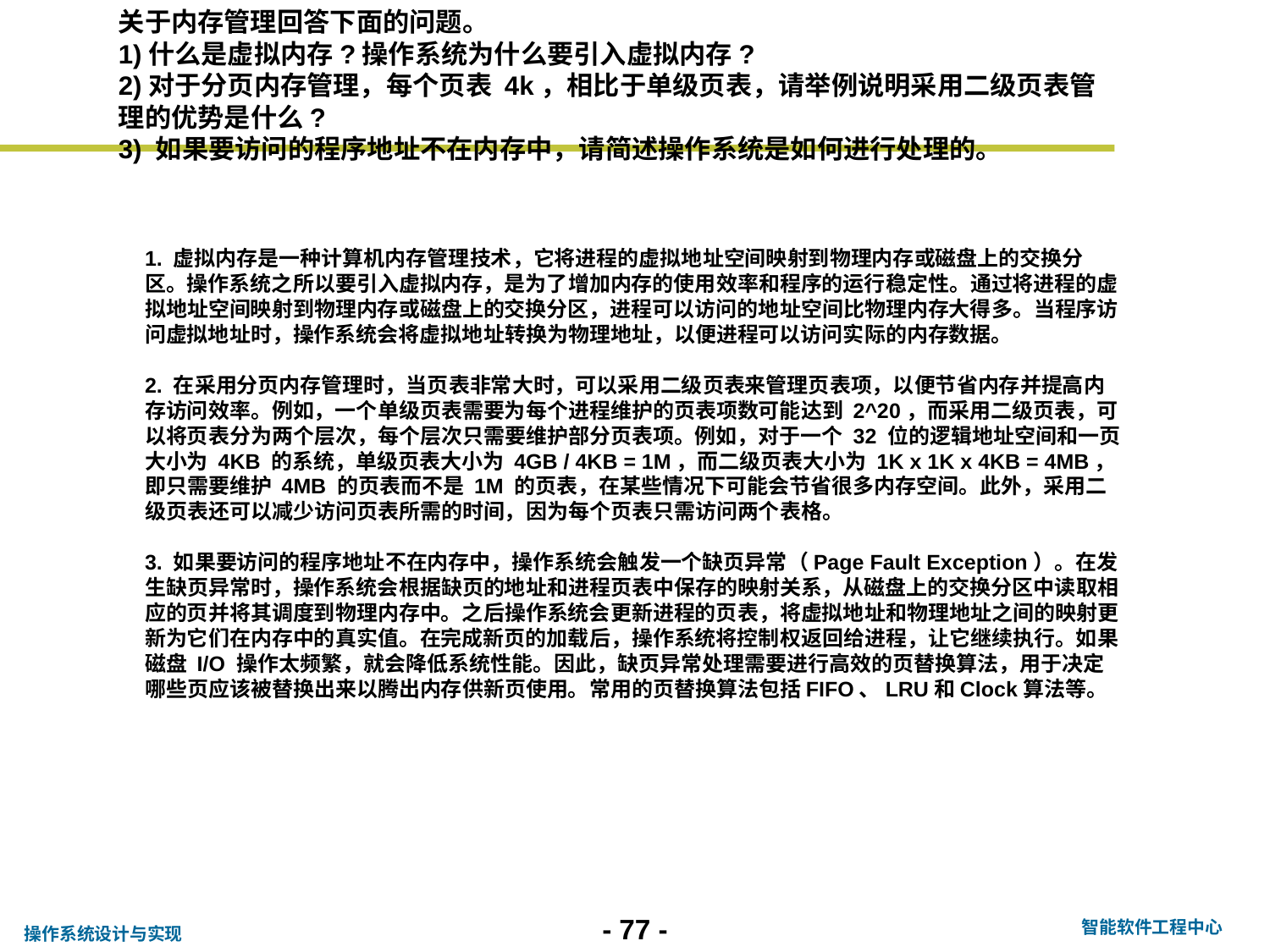

关于内存管理回答下面的问题。
1)什么是虚拟内存?操作系统为什么要引入虚拟内存?
2)对于分页内存管理，每个页表 4k，相比于单级页表，请举例说明采用二级页表管理的优势是什么?
3) 如果要访问的程序地址不在内存中，请简述操作系统是如何进行处理的。
1. 虚拟内存是一种计算机内存管理技术，它将进程的虚拟地址空间映射到物理内存或磁盘上的交换分区。操作系统之所以要引入虚拟内存，是为了增加内存的使用效率和程序的运行稳定性。通过将进程的虚拟地址空间映射到物理内存或磁盘上的交换分区，进程可以访问的地址空间比物理内存大得多。当程序访问虚拟地址时，操作系统会将虚拟地址转换为物理地址，以便进程可以访问实际的内存数据。

2. 在采用分页内存管理时，当页表非常大时，可以采用二级页表来管理页表项，以便节省内存并提高内存访问效率。例如，一个单级页表需要为每个进程维护的页表项数可能达到 2^20，而采用二级页表，可以将页表分为两个层次，每个层次只需要维护部分页表项。例如，对于一个 32 位的逻辑地址空间和一页大小为 4KB 的系统，单级页表大小为 4GB / 4KB = 1M，而二级页表大小为 1K x 1K x 4KB = 4MB，即只需要维护 4MB 的页表而不是 1M 的页表，在某些情况下可能会节省很多内存空间。此外，采用二级页表还可以减少访问页表所需的时间，因为每个页表只需访问两个表格。

3. 如果要访问的程序地址不在内存中，操作系统会触发一个缺页异常（Page Fault Exception）。在发生缺页异常时，操作系统会根据缺页的地址和进程页表中保存的映射关系，从磁盘上的交换分区中读取相应的页并将其调度到物理内存中。之后操作系统会更新进程的页表，将虚拟地址和物理地址之间的映射更新为它们在内存中的真实值。在完成新页的加载后，操作系统将控制权返回给进程，让它继续执行。如果磁盘 I/O 操作太频繁，就会降低系统性能。因此，缺页异常处理需要进行高效的页替换算法，用于决定哪些页应该被替换出来以腾出内存供新页使用。常用的页替换算法包括FIFO、LRU和Clock算法等。